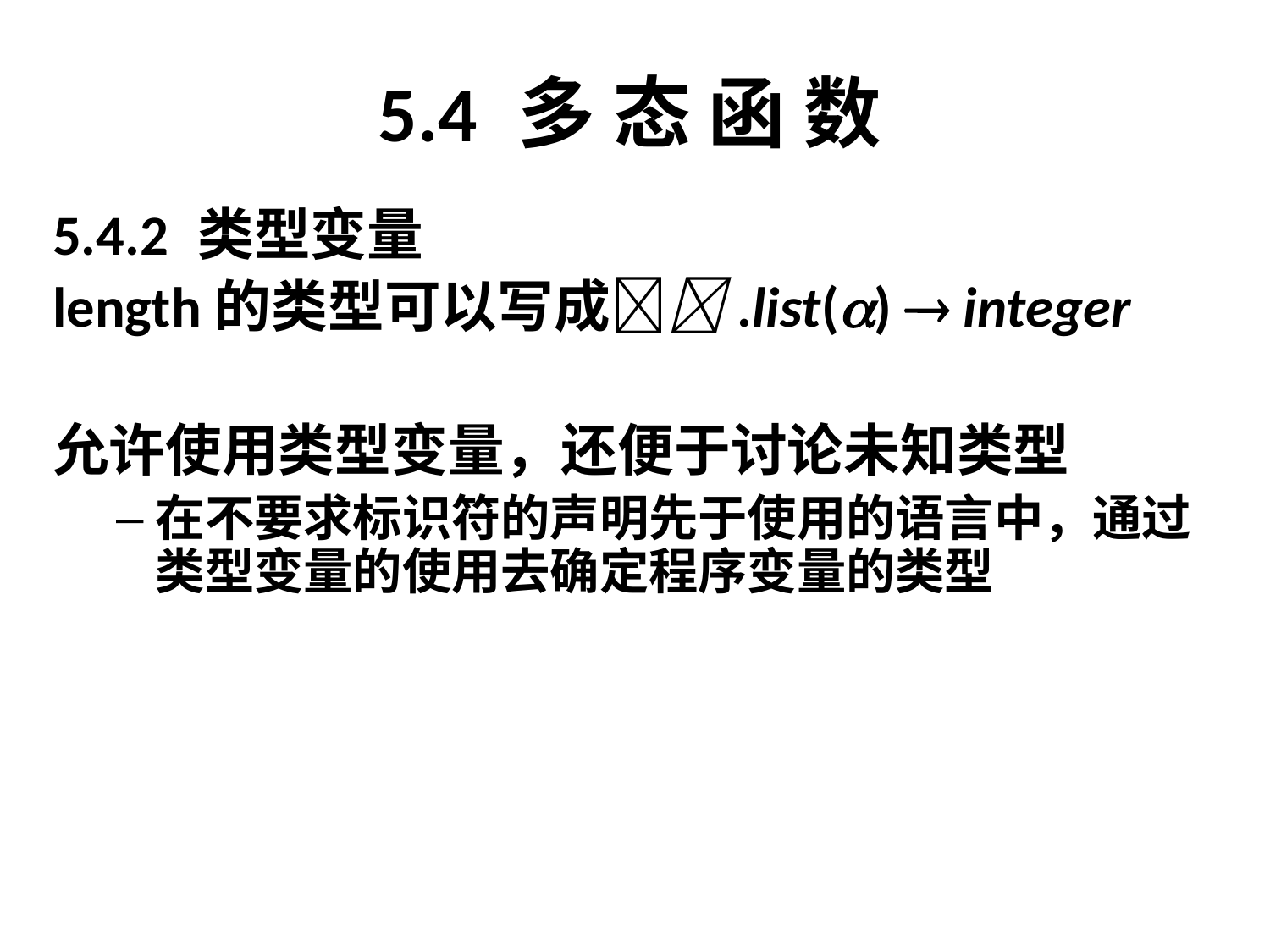

# 5.4 多 态 函 数
5.4.2 类型变量
length的类型可以写成∀α.list(α) → integer

允许使用类型变量，还便于讨论未知类型
在不要求标识符的声明先于使用的语言中，通过类型变量的使用去确定程序变量的类型